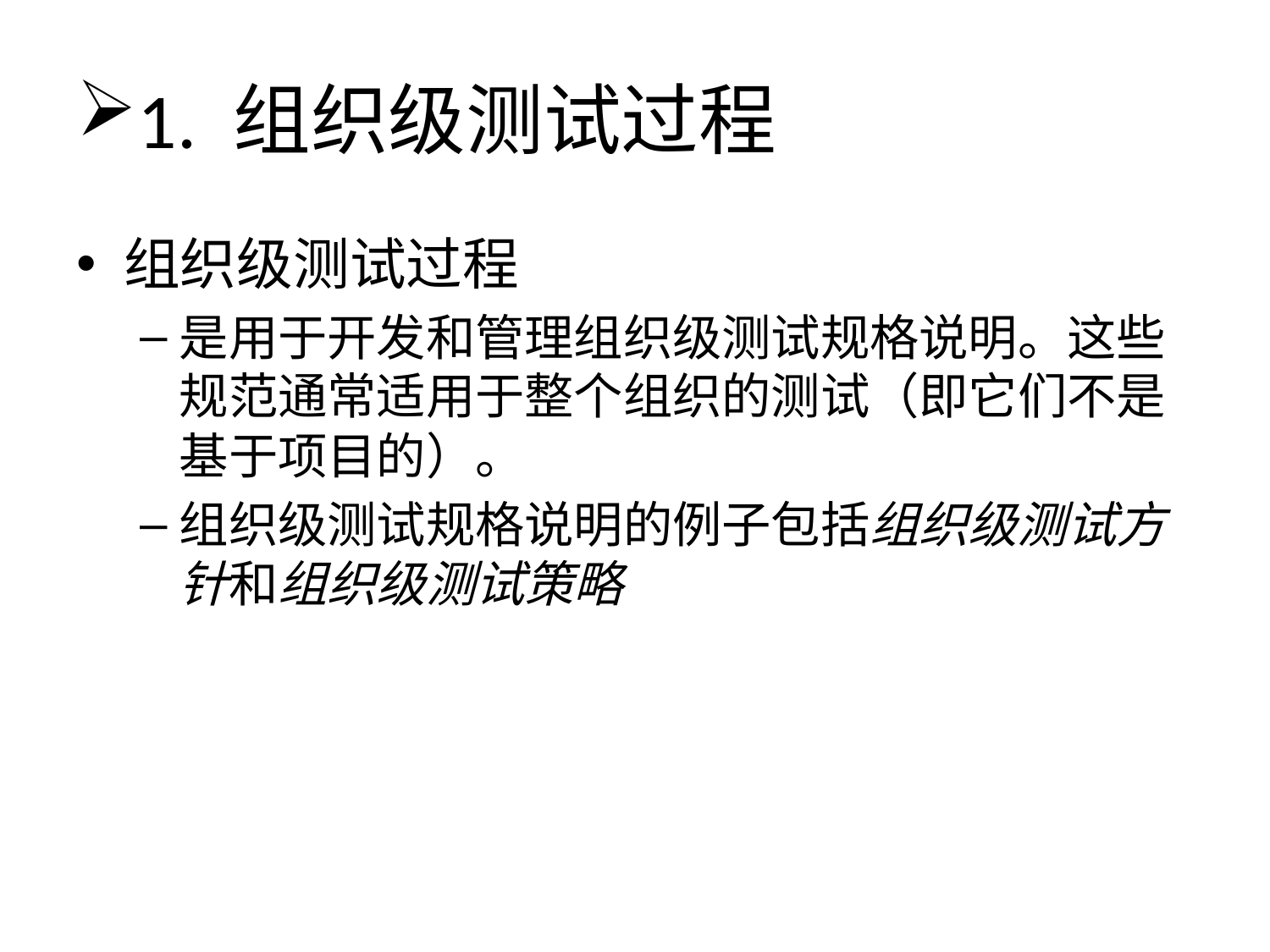

# 1. 组织级测试过程
组织级测试过程
是用于开发和管理组织级测试规格说明。这些规范通常适用于整个组织的测试（即它们不是基于项目的）。
组织级测试规格说明的例子包括组织级测试方针和组织级测试策略